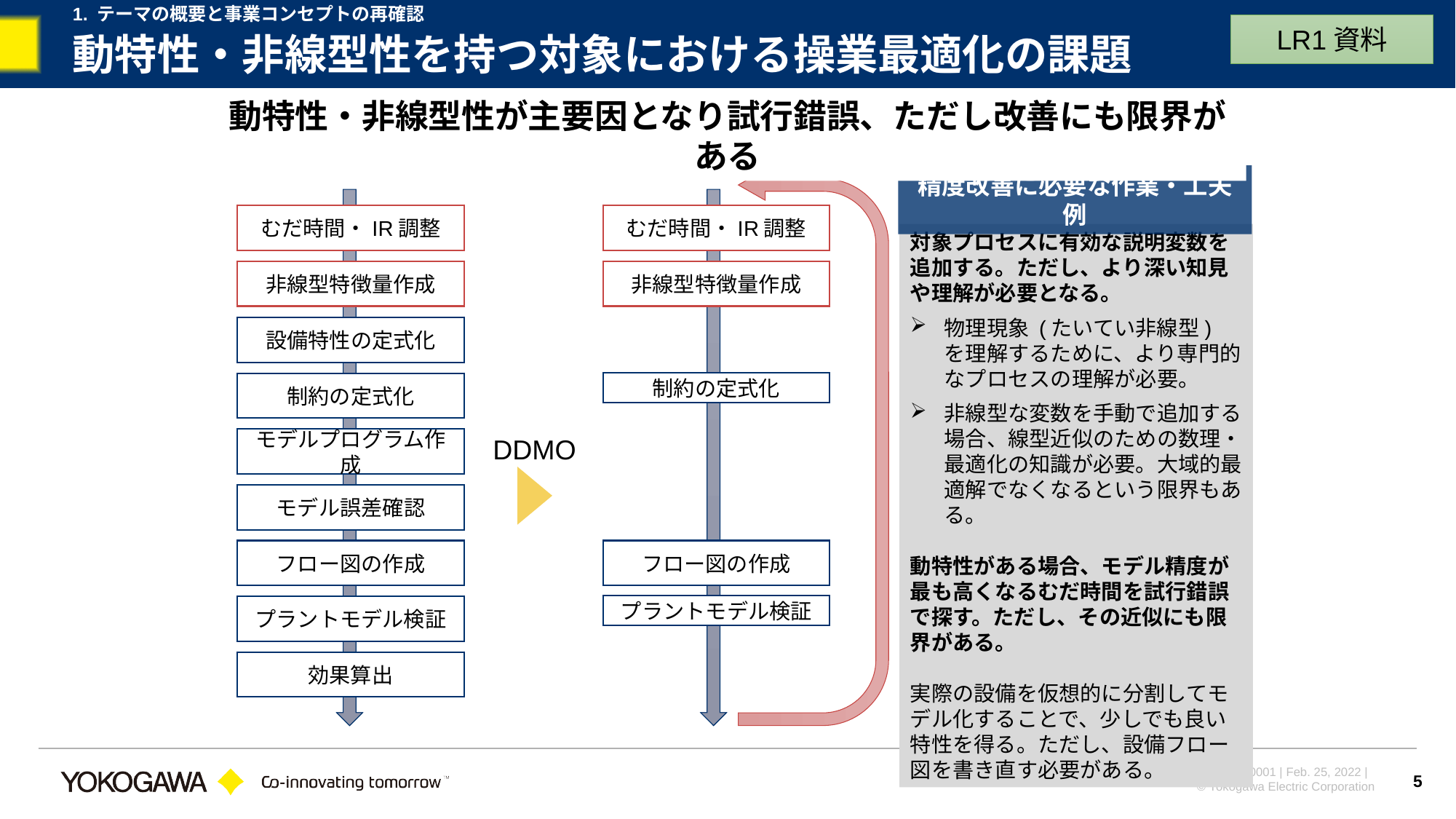

1. テーマの概要と事業コンセプトの再確認
LR1資料
# 動特性・非線型性を持つ対象における操業最適化の課題
DDMOによって、従来のモデル作成手順を削減した
動特性・非線型性が主要因となり試行錯誤、ただし改善にも限界がある
モデル作成手順
精度改善に必要な作業・工夫例

むだ時間・IR調整
むだ時間・IR調整
対象プロセスに有効な説明変数を追加する。ただし、より深い知見や理解が必要となる。
物理現象 (たいてい非線型) を理解するために、より専門的なプロセスの理解が必要。
非線型な変数を手動で追加する場合、線型近似のための数理・最適化の知識が必要。大域的最適解でなくなるという限界もある。

動特性がある場合、モデル精度が最も高くなるむだ時間を試行錯誤で探す。ただし、その近似にも限界がある。

実際の設備を仮想的に分割してモデル化することで、少しでも良い特性を得る。ただし、設備フロー図を書き直す必要がある。
非線型特徴量作成
非線型特徴量作成

生産プロセスでは多くのケースで、計算結果が現実と乖離し、そのままでは受け入れられないため、モデル化から見直す。

設備特性の定式化

制約の定式化
制約の定式化
DDMO
モデルプログラム作成

モデル誤差確認
フロー図の作成
フロー図の作成
プラントモデル検証
プラントモデル検証
効果算出
5